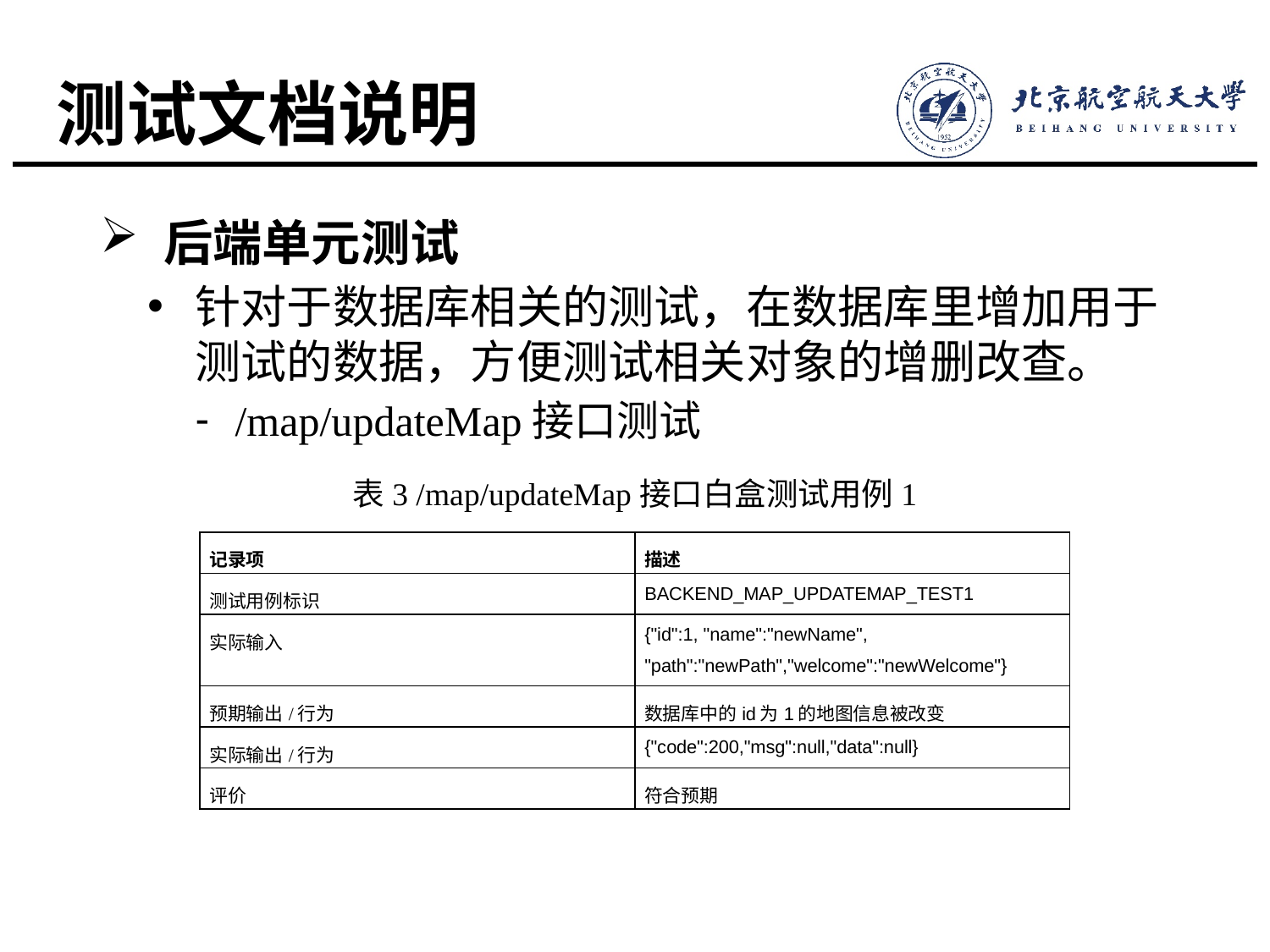

# 测试文档说明
后端单元测试
针对于数据库相关的测试，在数据库里增加用于测试的数据，方便测试相关对象的增删改查。
/map/updateMap接口测试
表3 /map/updateMap接口白盒测试用例1
| 记录项 | 描述 |
| --- | --- |
| 测试用例标识 | BACKEND\_MAP\_UPDATEMAP\_TEST1 |
| 实际输入 | {"id":1, "name":"newName", "path":"newPath","welcome":"newWelcome"} |
| 预期输出/行为 | 数据库中的id为1的地图信息被改变 |
| 实际输出/行为 | {"code":200,"msg":null,"data":null} |
| 评价 | 符合预期 |
12